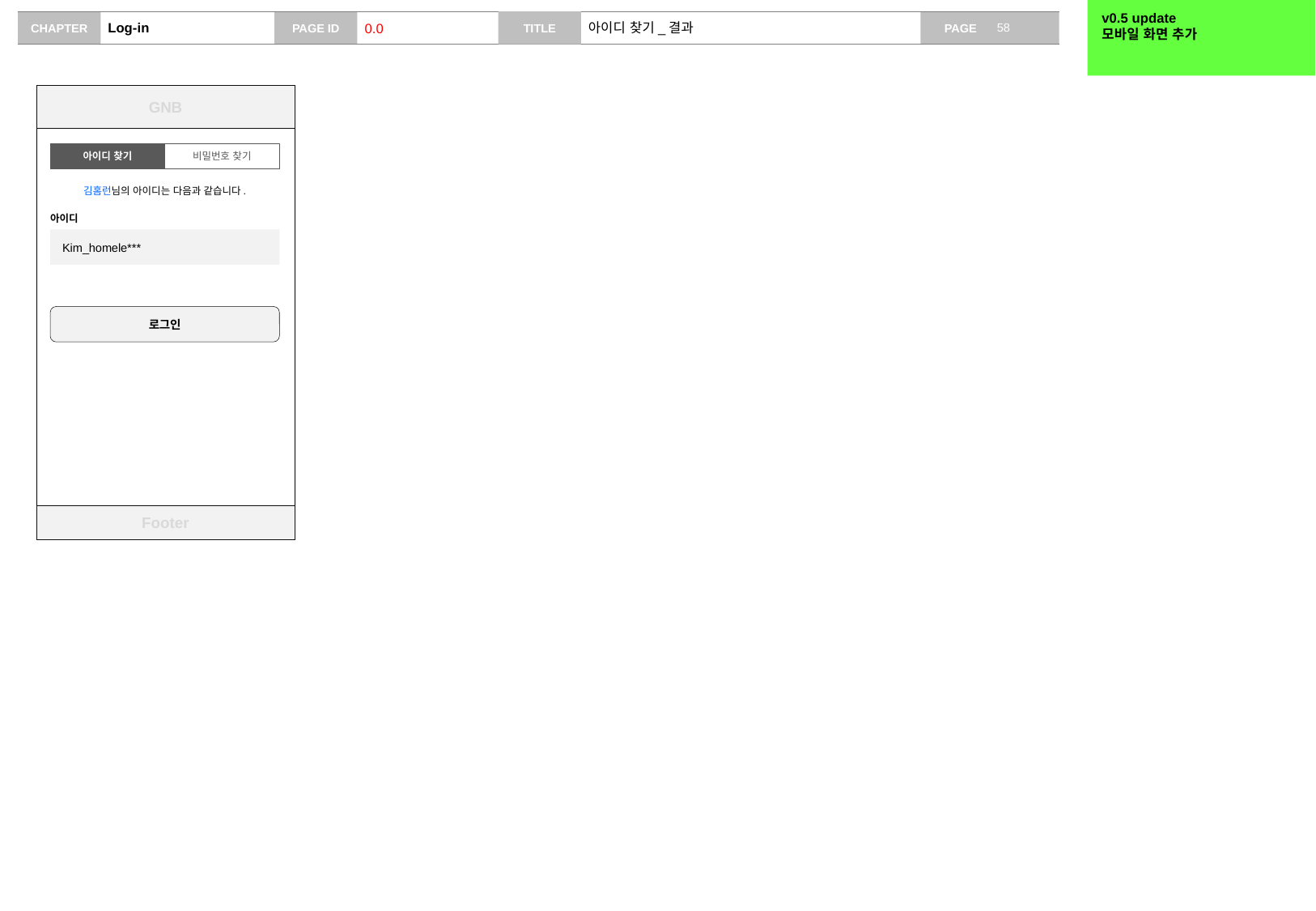

v0.5 update
모바일 화면 추가
# Log-in
0.0
아이디 찾기_결과

GNB
아이디 찾기
비밀번호 찾기
김홈런님의 아이디는 다음과 같습니다.
아이디
Kim_homele***
로그인
Footer